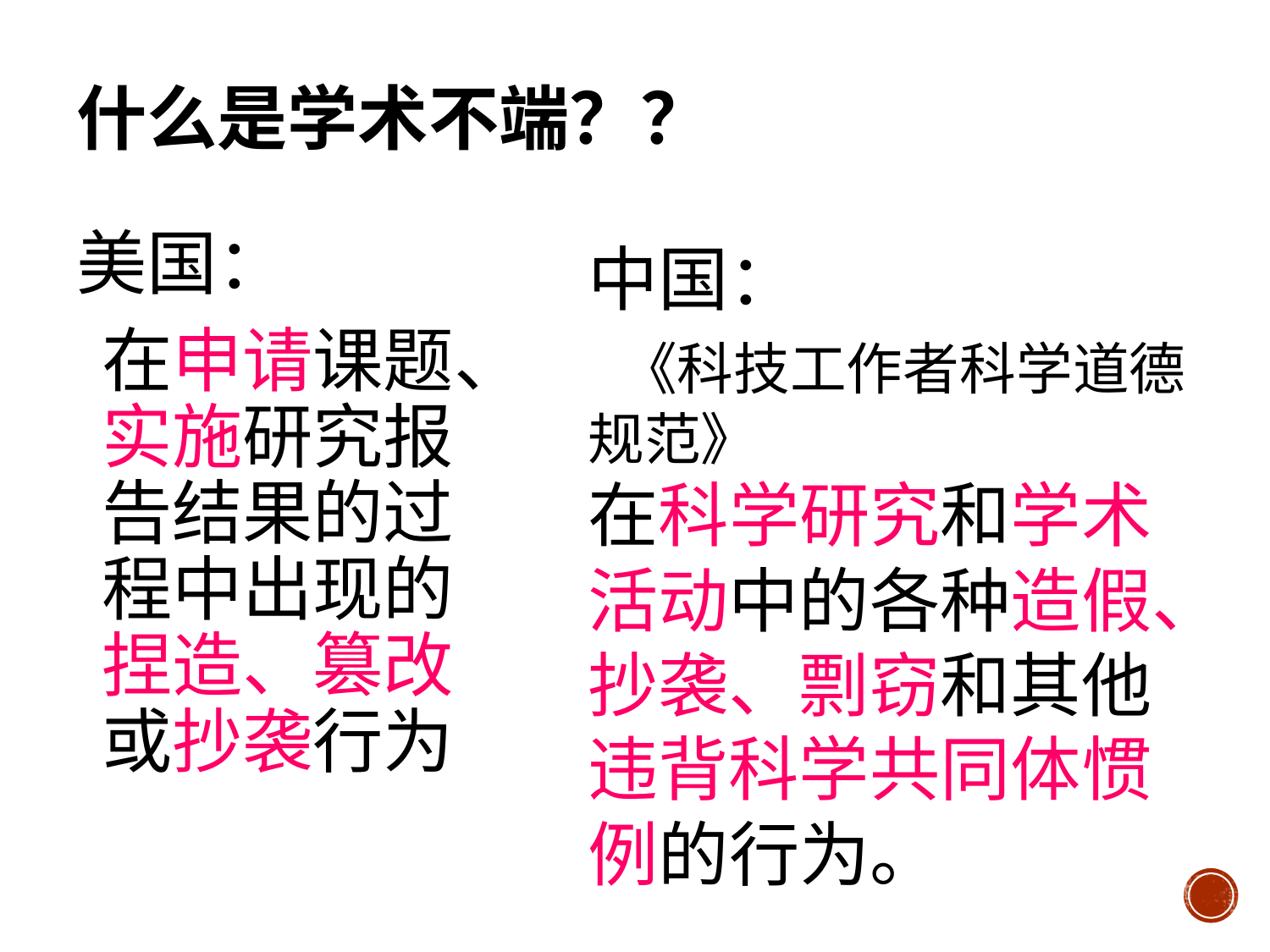

# 什么是学术不端？？
美国：
在申请课题、实施研究报告结果的过程中出现的捏造、篡改或抄袭行为
中国：
 《科技工作者科学道德规范》
在科学研究和学术活动中的各种造假、抄袭、剽窃和其他违背科学共同体惯例的行为。